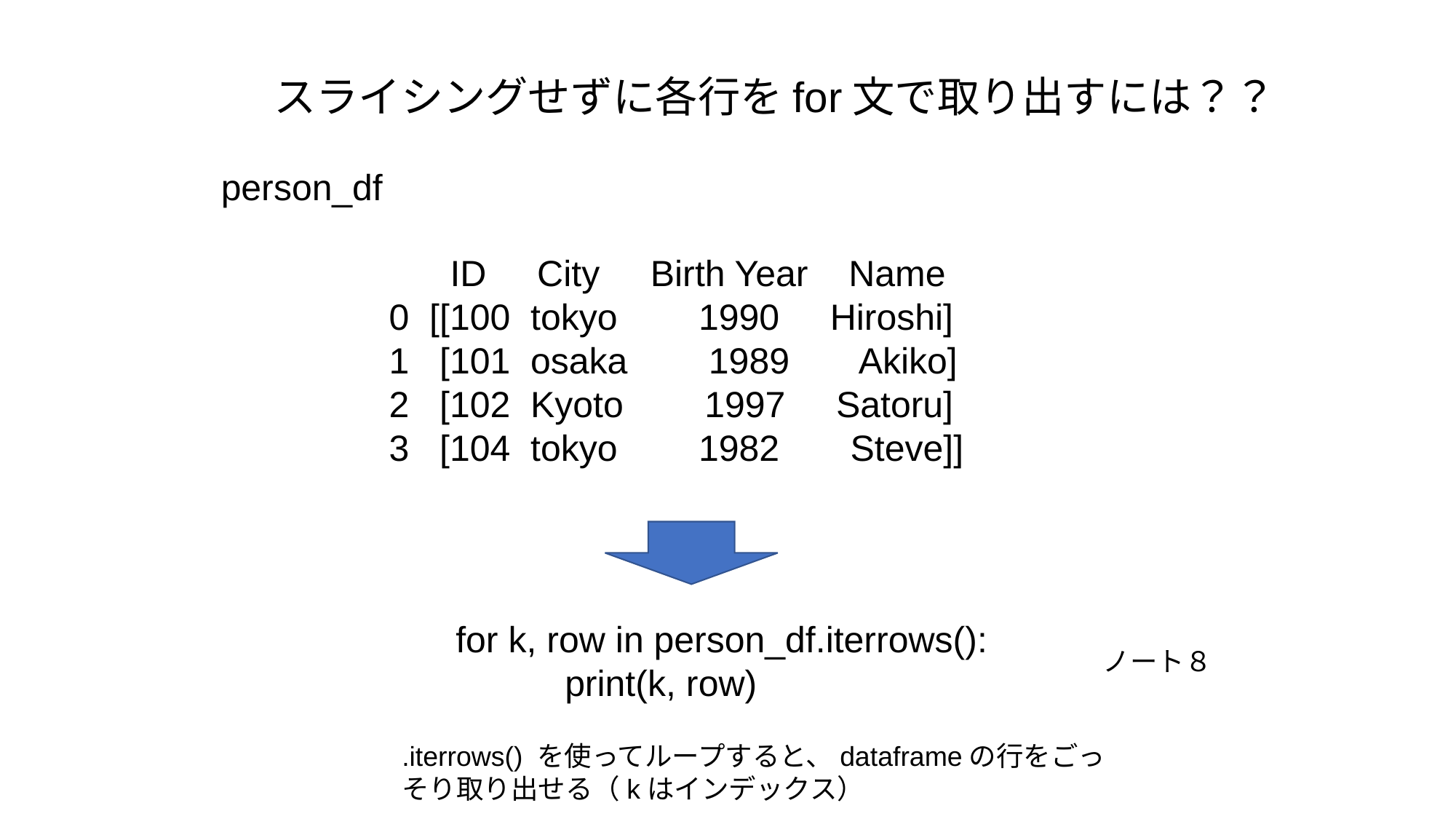

スライシングせずに各行をfor文で取り出すには？？
person_df
      ID     City     Birth Year    Name
0  [[100  tokyo        1990     Hiroshi]
1   [101  osaka        1989       Akiko]
2   [102  Kyoto        1997     Satoru]
3   [104  tokyo        1982       Steve]]

for k, row in person_df.iterrows():
	print(k, row)

ノート８
.iterrows() を使ってループすると、dataframeの行をごっそり取り出せる（kはインデックス）